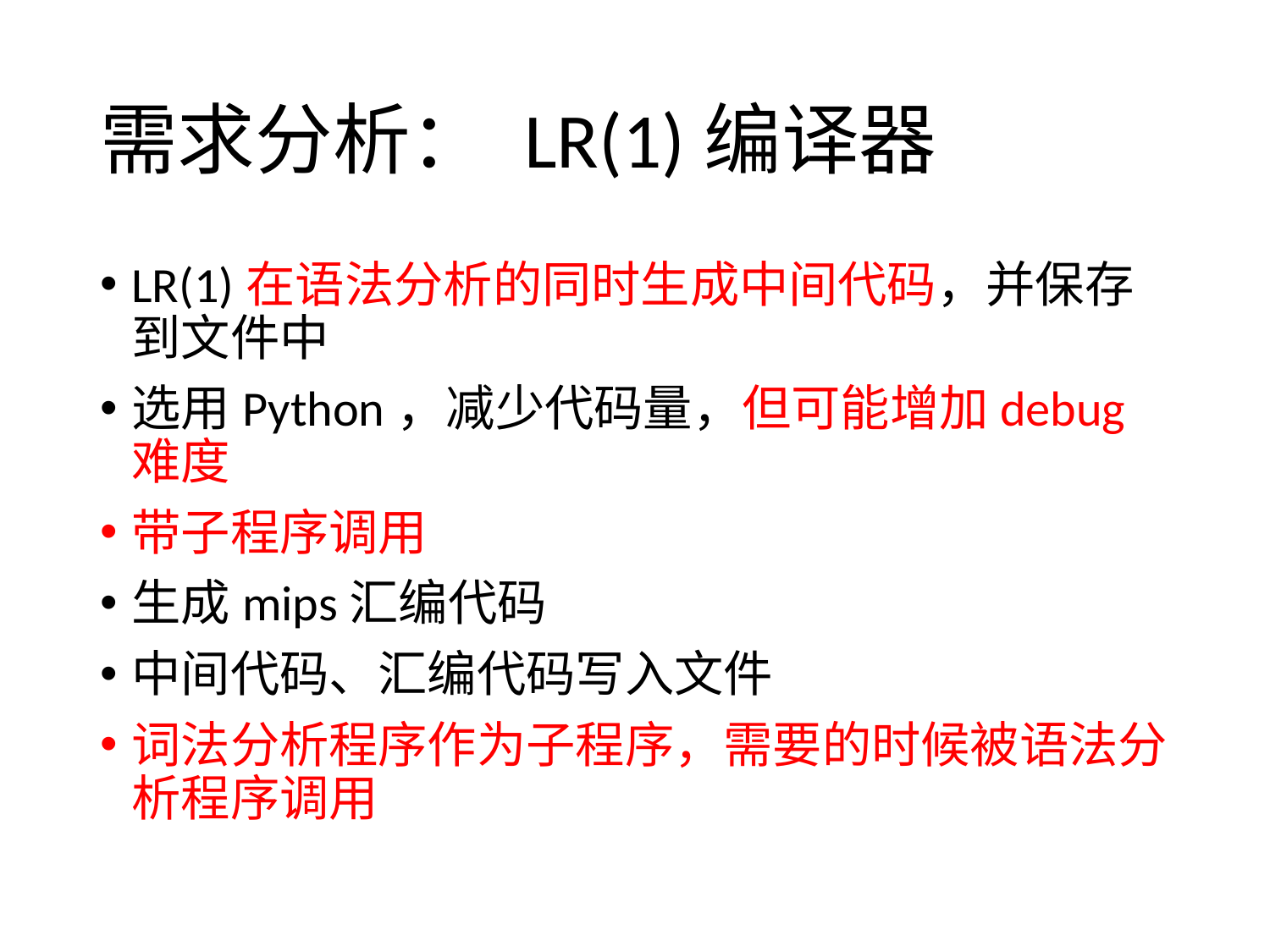

# 需求分析： LR(1)编译器
LR(1)在语法分析的同时生成中间代码，并保存到文件中
选用Python，减少代码量，但可能增加debug难度
带子程序调用
生成mips汇编代码
中间代码、汇编代码写入文件
词法分析程序作为子程序，需要的时候被语法分析程序调用